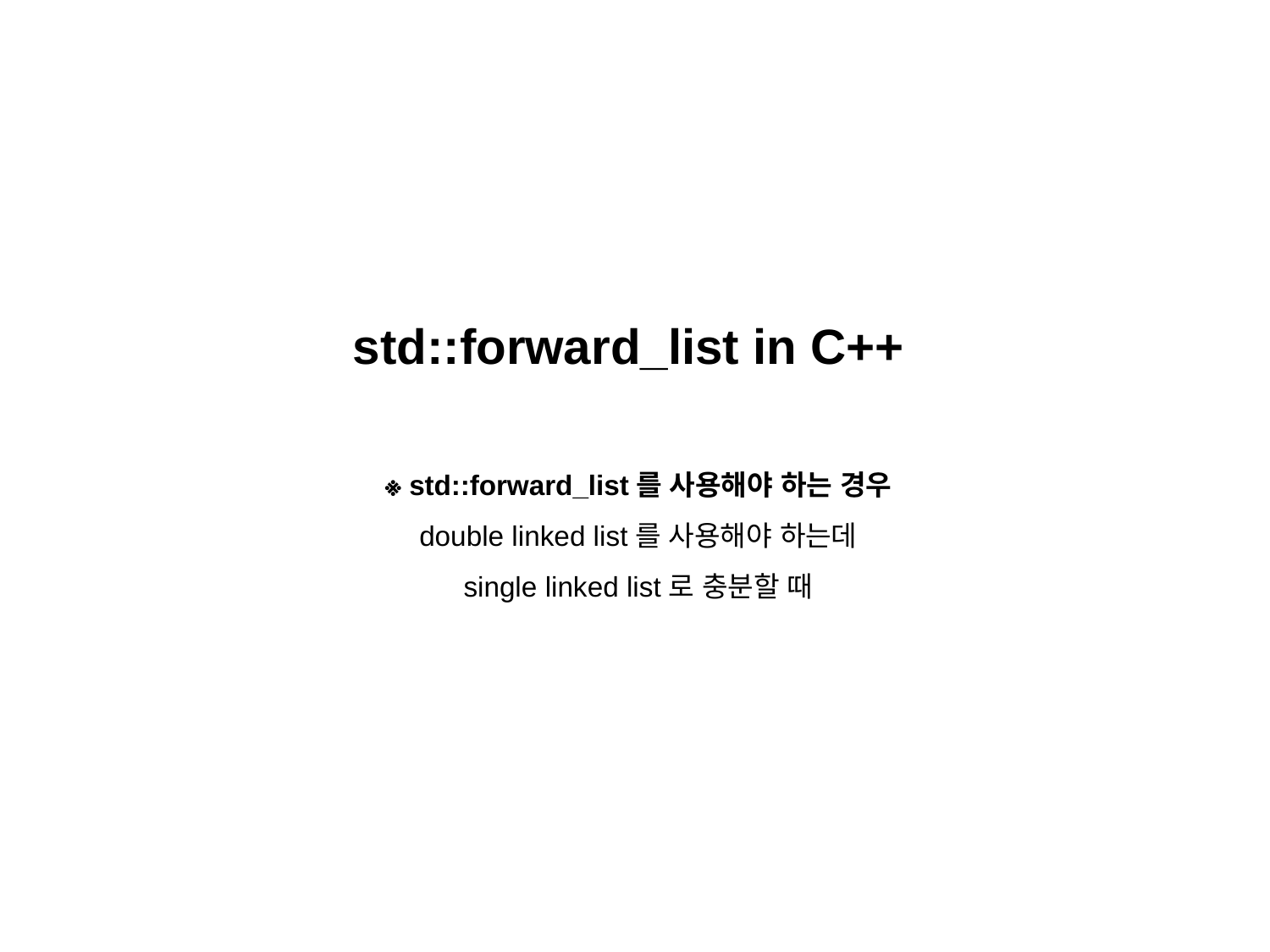

std::forward_list in C++
※ std::forward_list를 사용해야 하는 경우
double linked list를 사용해야 하는데
single linked list로 충분할 때